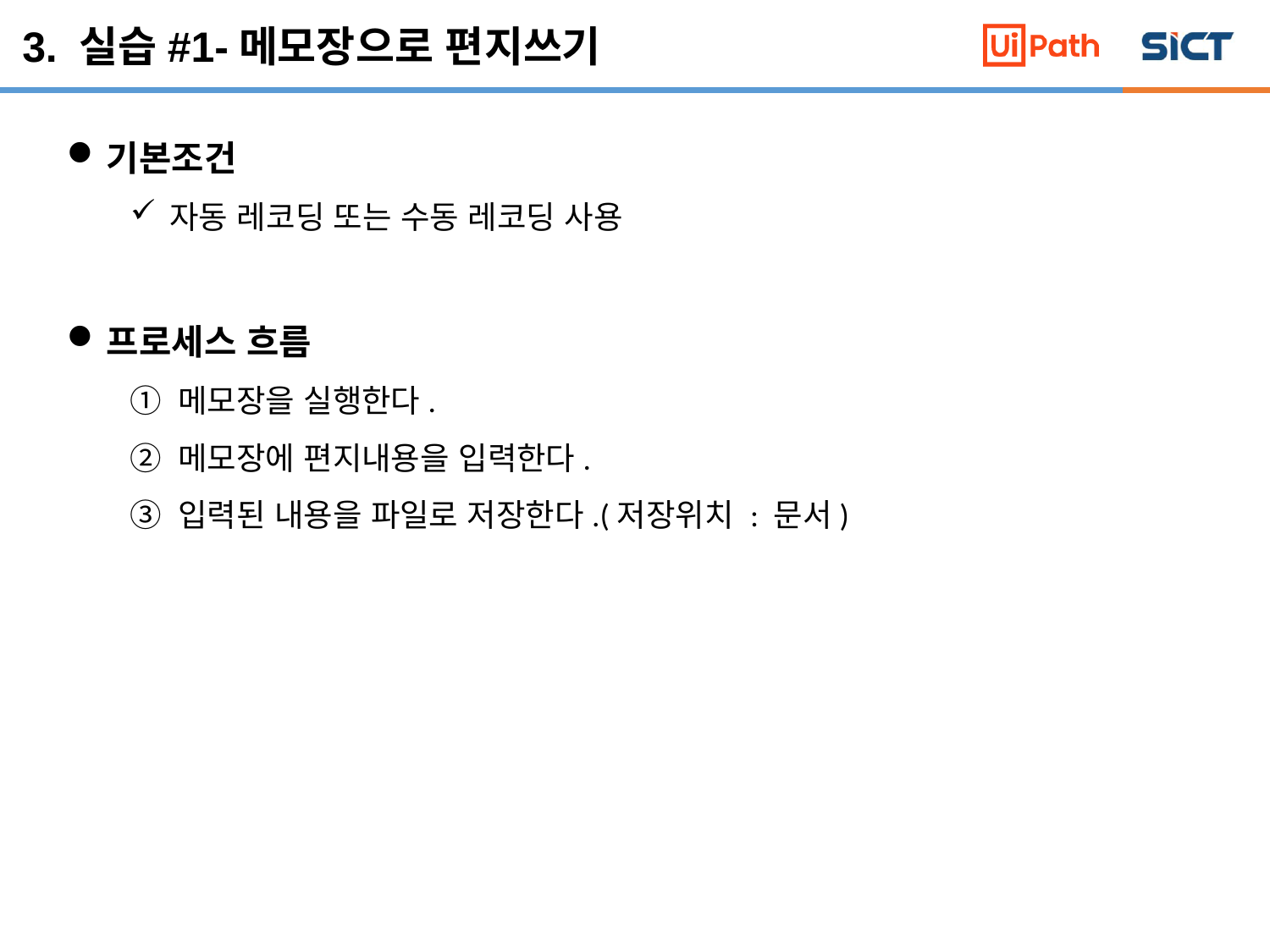

3. 실습#1-메모장으로 편지쓰기
기본조건
자동 레코딩 또는 수동 레코딩 사용

프로세스 흐름
메모장을 실행한다.
메모장에 편지내용을 입력한다.
입력된 내용을 파일로 저장한다.(저장위치 : 문서)